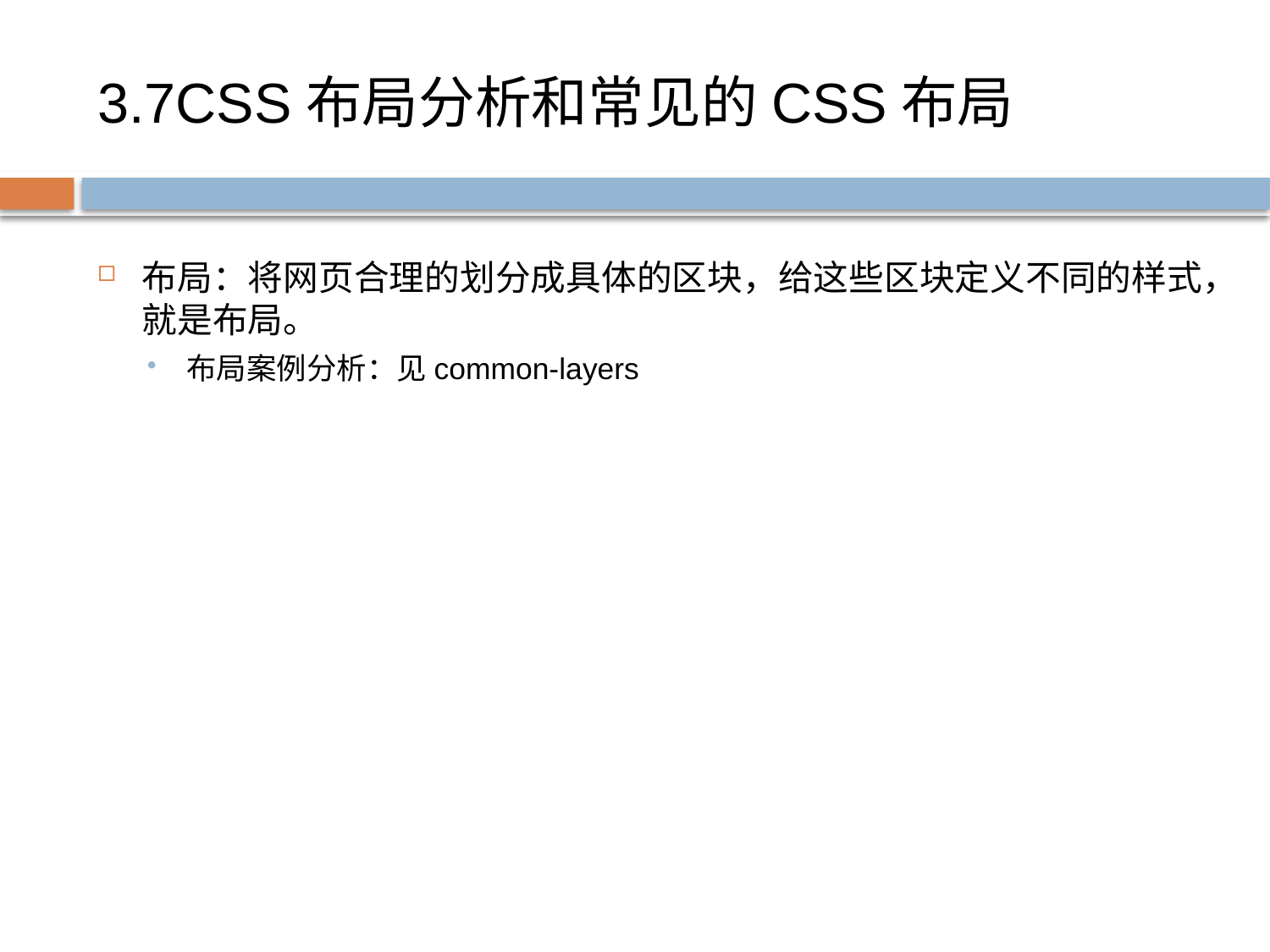

# 3.7CSS布局分析和常见的CSS布局
布局：将网页合理的划分成具体的区块，给这些区块定义不同的样式，就是布局。
布局案例分析：见common-layers